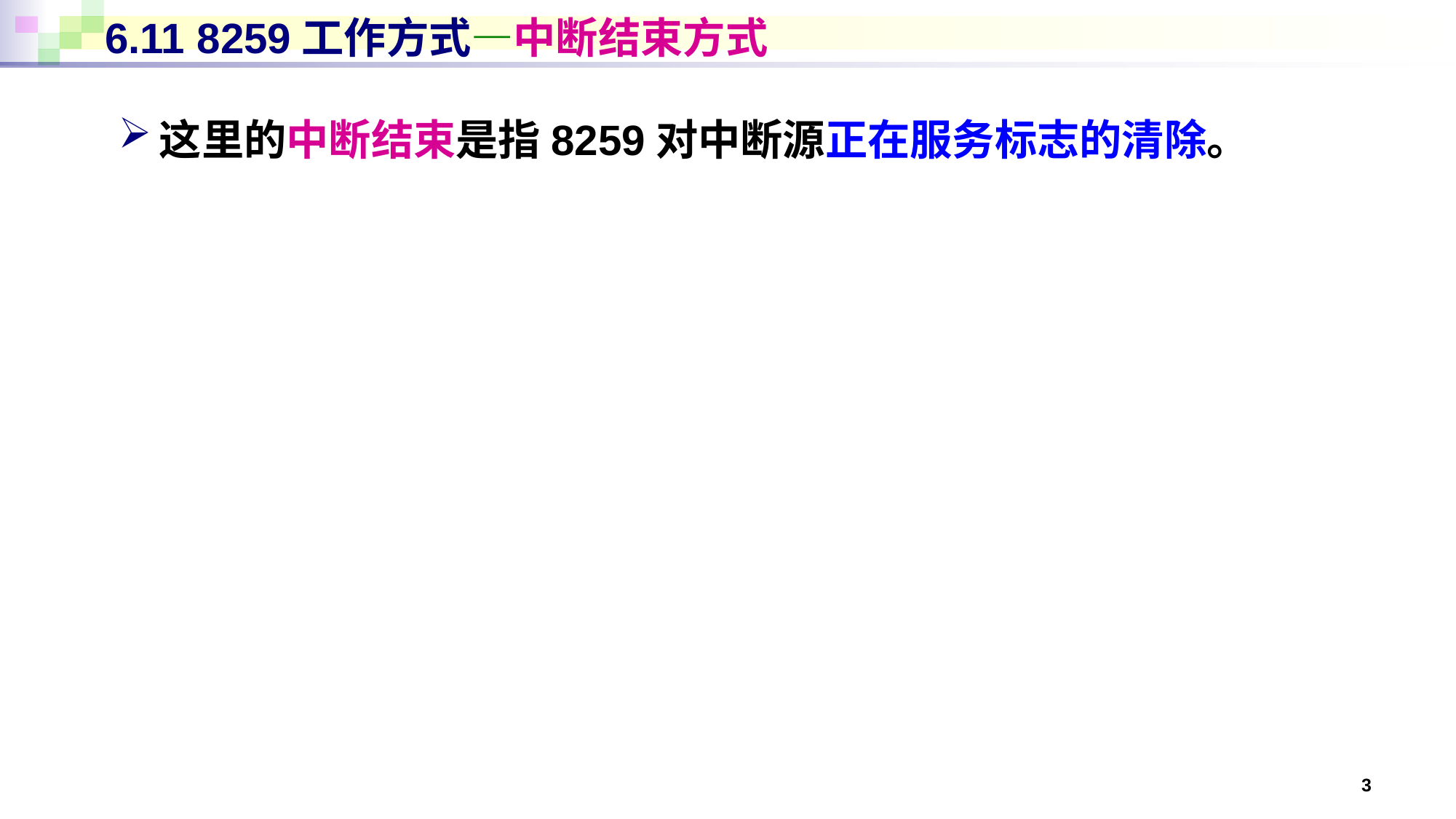

# 6.11 8259工作方式—中断结束方式
这里的中断结束是指8259对中断源正在服务标志的清除。
3